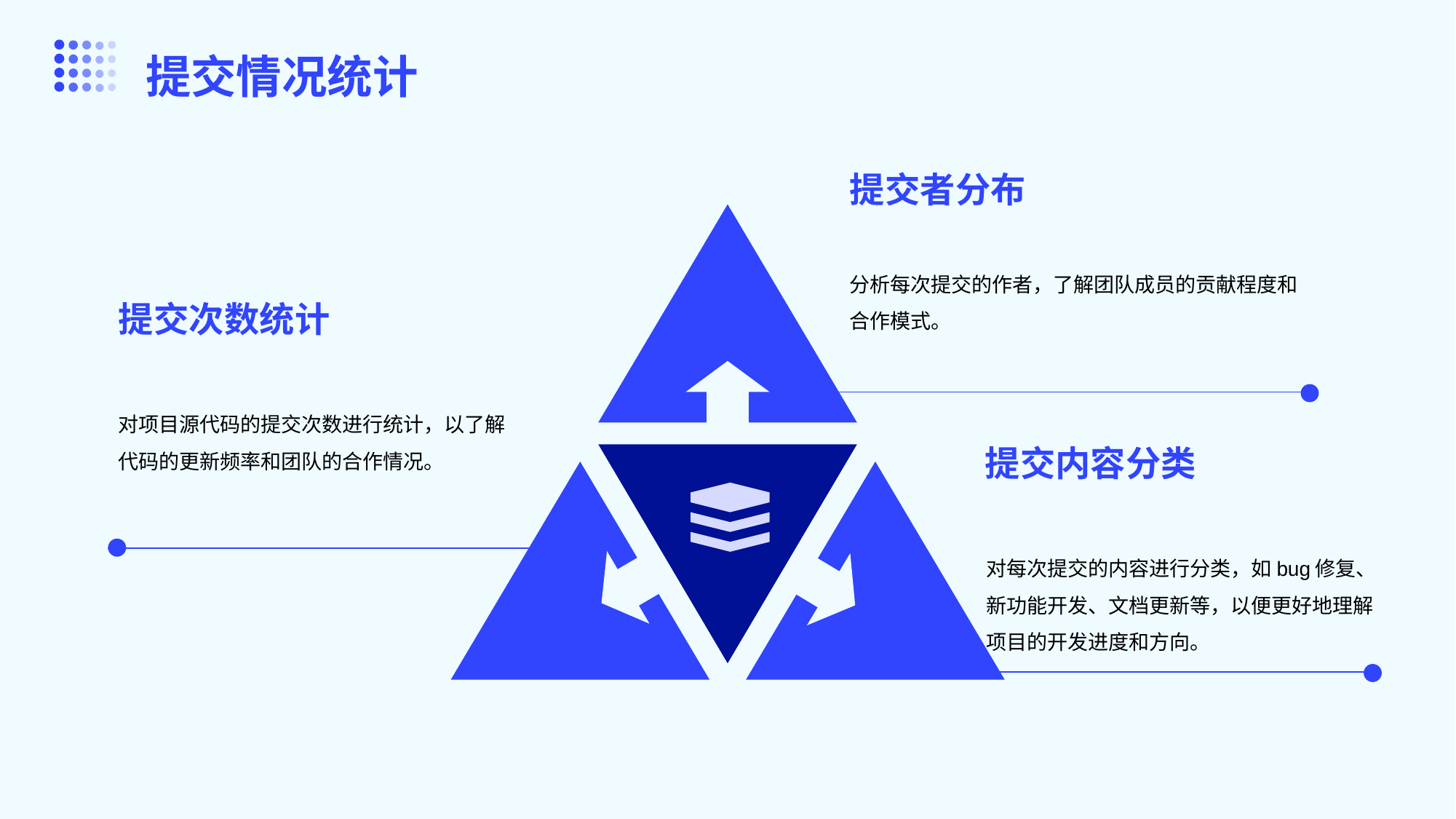

提交情况统计

提交者分布

分析每次提交的作者，了解团队成员的贡献程度和合作模式。
提交次数统计

对项目源代码的提交次数进行统计，以了解代码的更新频率和团队的合作情况。
提交内容分类

对每次提交的内容进行分类，如bug修复、新功能开发、文档更新等，以便更好地理解项目的开发进度和方向。